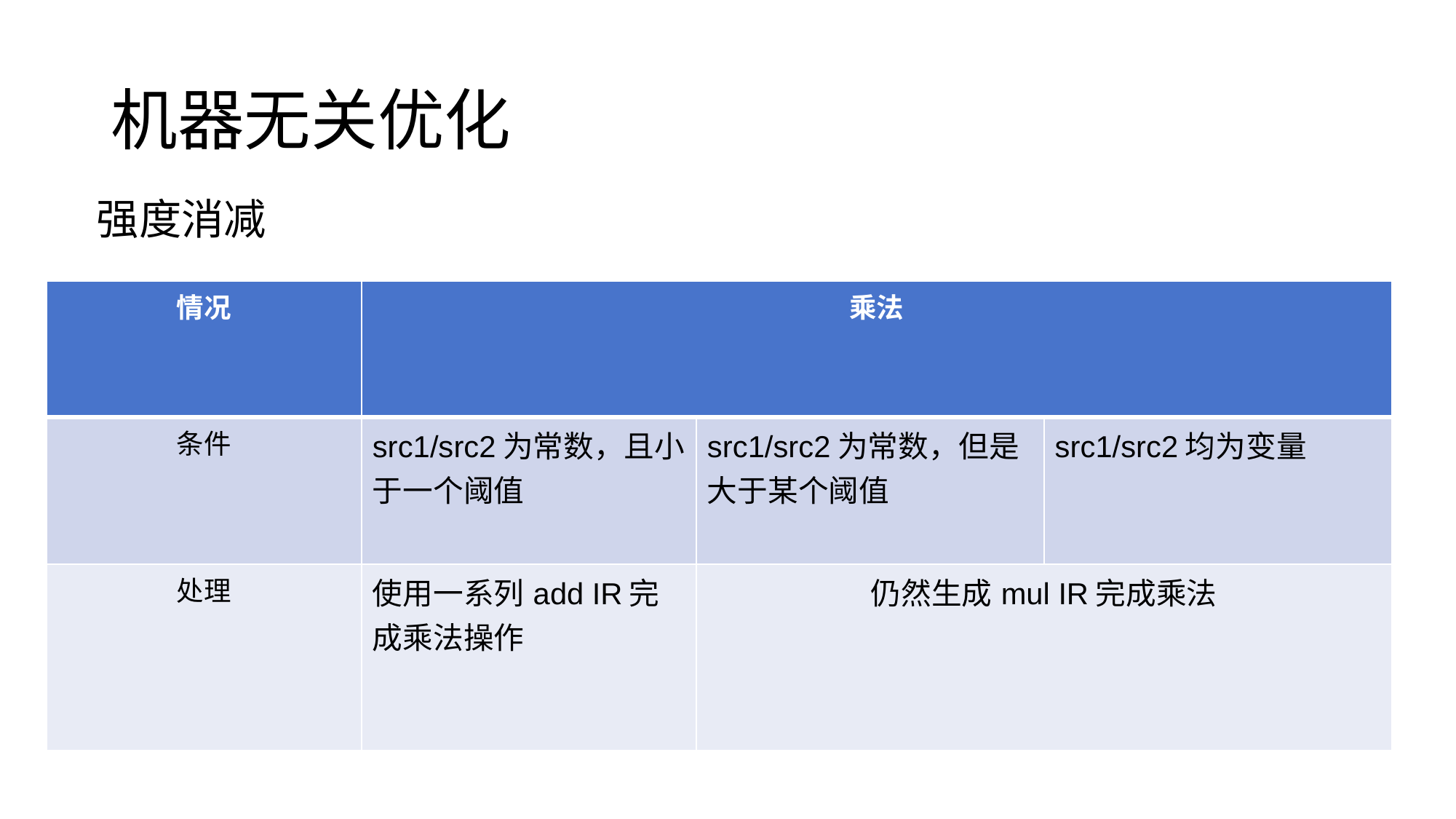

# 机器无关优化
强度消减
| 情况 | 乘法 |  |  |
| --- | --- | --- | --- |
| 条件 | src1/src2为常数，且小于一个阈值 | src1/src2为常数，但是大于某个阈值 | src1/src2均为变量 |
| 处理 | 使用一系列add IR完成乘法操作 | 仍然生成mul IR完成乘法 |  |